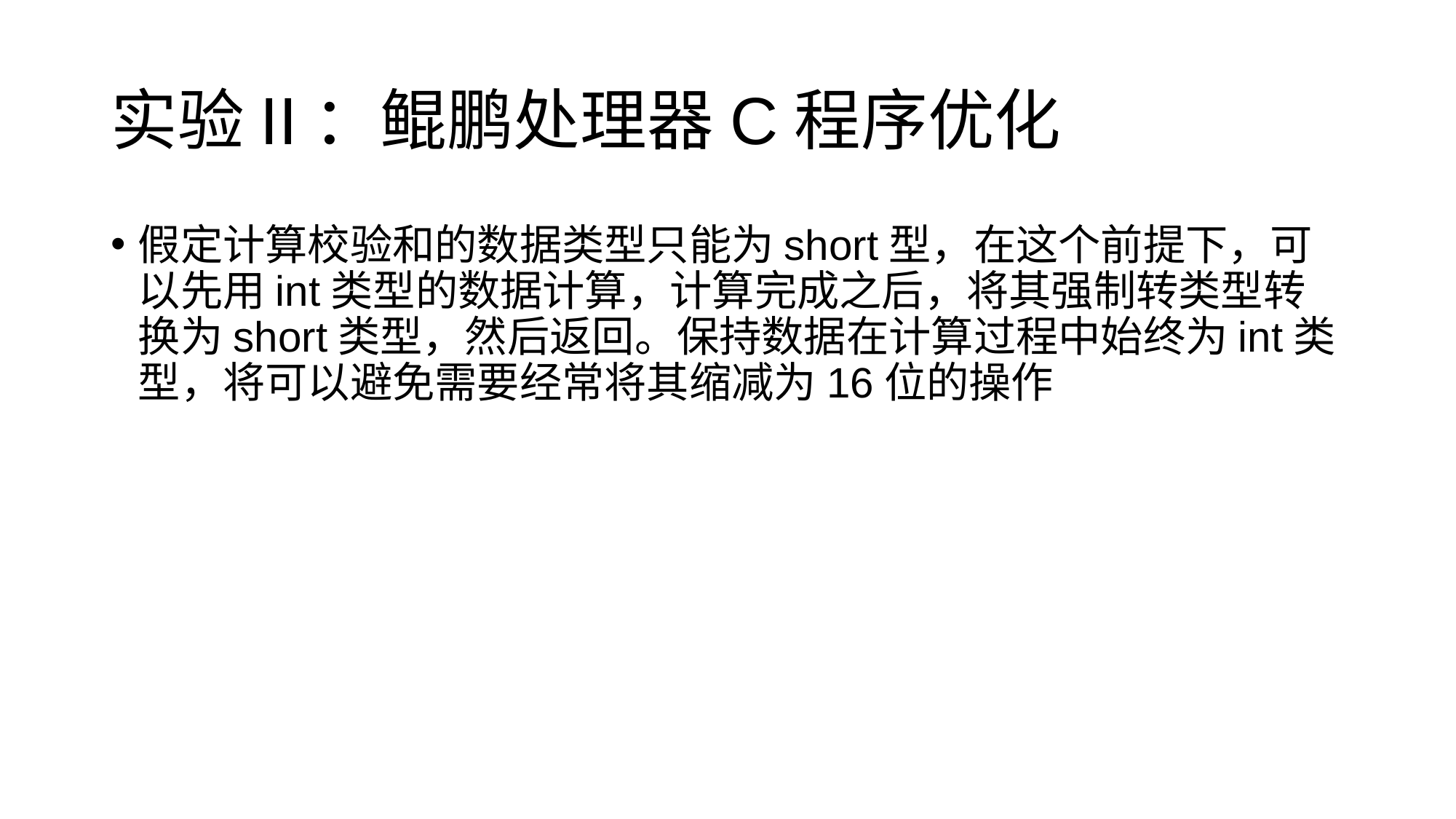

# 实验II：鲲鹏处理器C程序优化
假定计算校验和的数据类型只能为short型，在这个前提下，可以先用int类型的数据计算，计算完成之后，将其强制转类型转换为short类型，然后返回。保持数据在计算过程中始终为int类型，将可以避免需要经常将其缩减为16位的操作